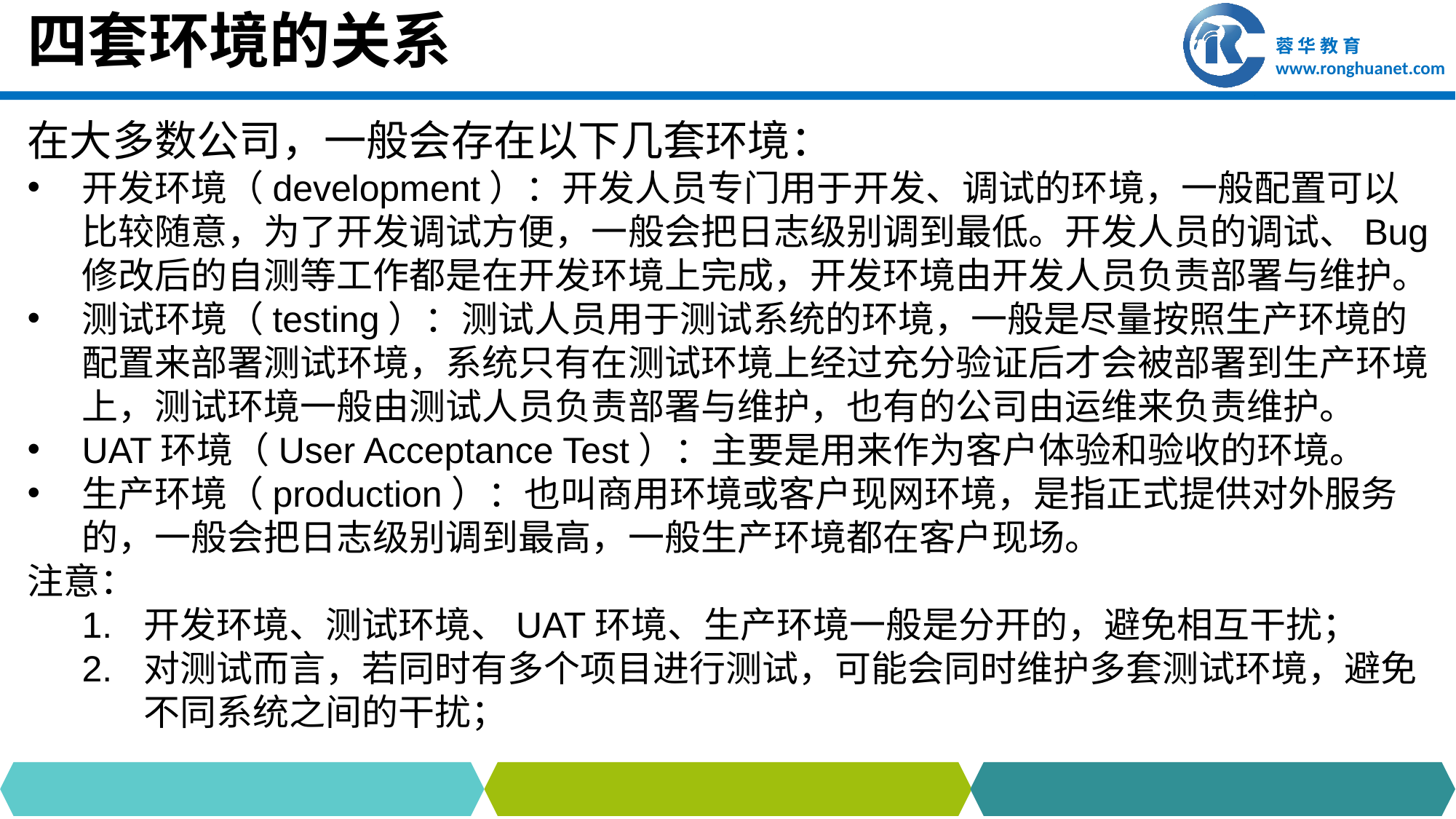

# 四套环境的关系
在大多数公司，一般会存在以下几套环境：
开发环境（development）：开发人员专门用于开发、调试的环境，一般配置可以比较随意，为了开发调试方便，一般会把日志级别调到最低。开发人员的调试、Bug修改后的自测等工作都是在开发环境上完成，开发环境由开发人员负责部署与维护。
测试环境（testing）：测试人员用于测试系统的环境，一般是尽量按照生产环境的配置来部署测试环境，系统只有在测试环境上经过充分验证后才会被部署到生产环境上，测试环境一般由测试人员负责部署与维护，也有的公司由运维来负责维护。
UAT环境（User Acceptance Test）：主要是用来作为客户体验和验收的环境。
生产环境（production）：也叫商用环境或客户现网环境，是指正式提供对外服务的，一般会把日志级别调到最高，一般生产环境都在客户现场。
注意：
开发环境、测试环境、UAT环境、生产环境一般是分开的，避免相互干扰；
对测试而言，若同时有多个项目进行测试，可能会同时维护多套测试环境，避免不同系统之间的干扰；